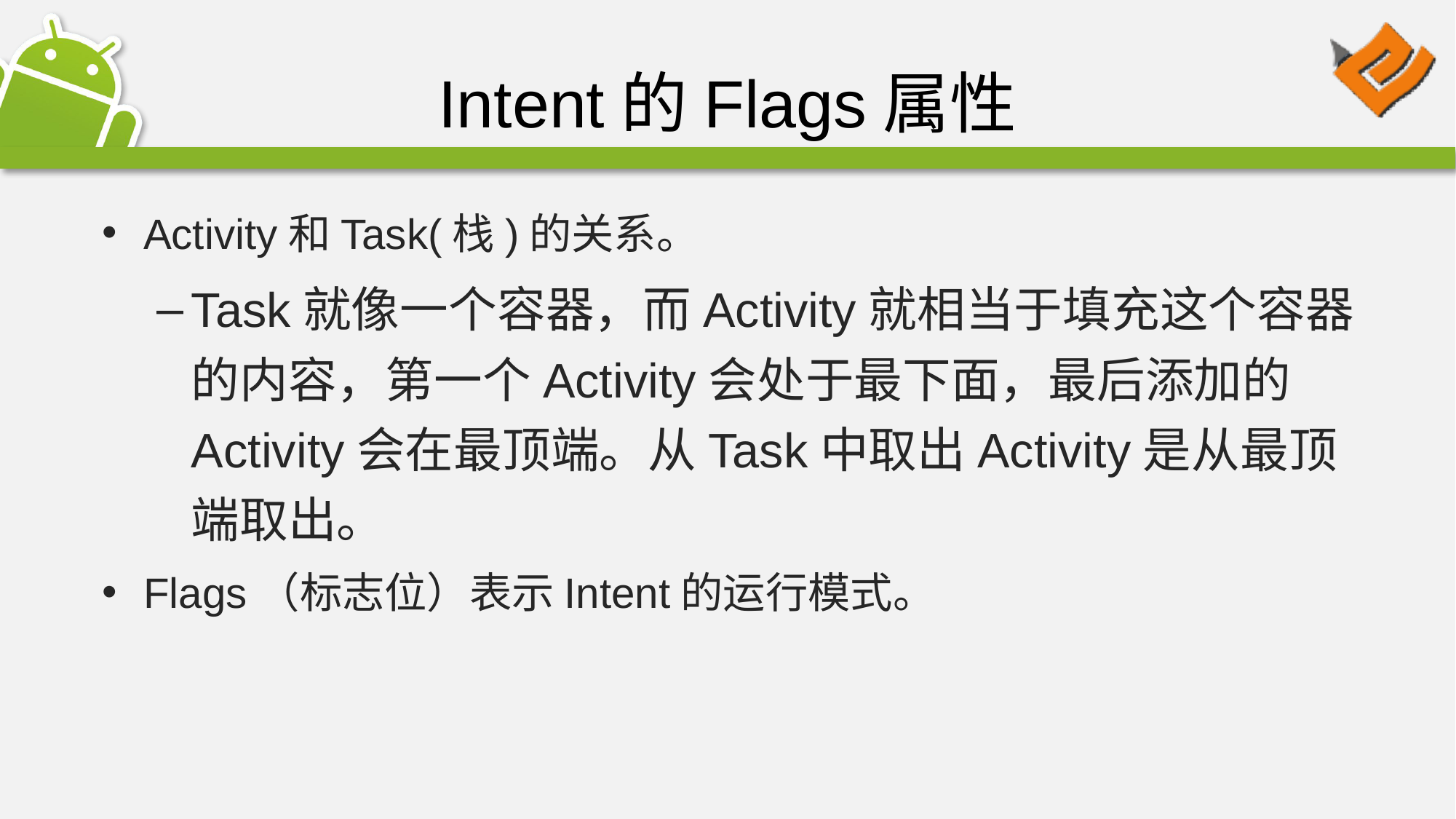

# Intent的Flags属性
Activity和Task(栈)的关系。
Task就像一个容器，而Activity就相当于填充这个容器的内容，第一个Activity会处于最下面，最后添加的Activity会在最顶端。从Task中取出Activity是从最顶端取出。
Flags（标志位）表示Intent的运行模式。